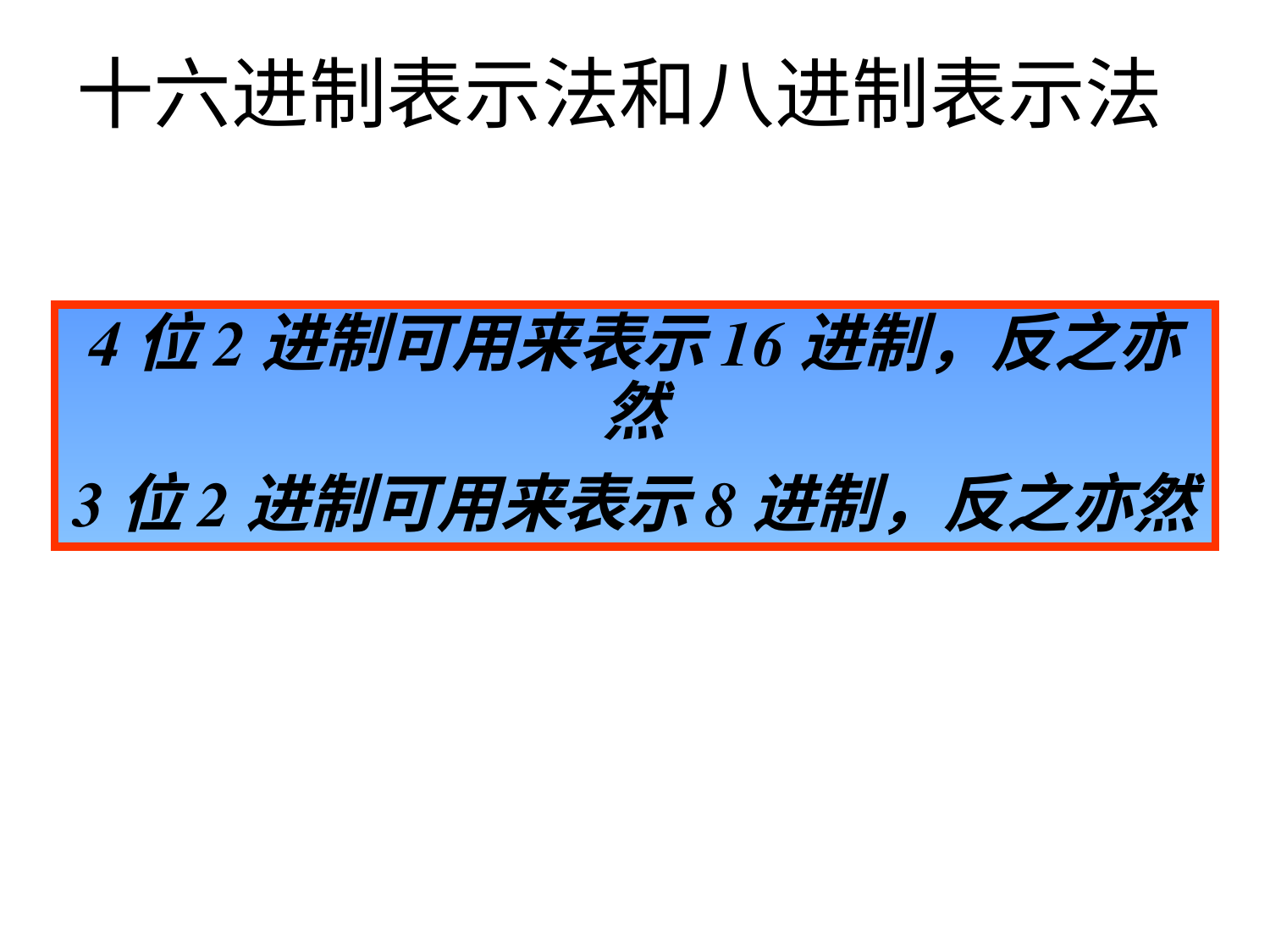

# 十六进制表示法和八进制表示法
4位2进制可用来表示16进制，反之亦然
3位2进制可用来表示8进制，反之亦然